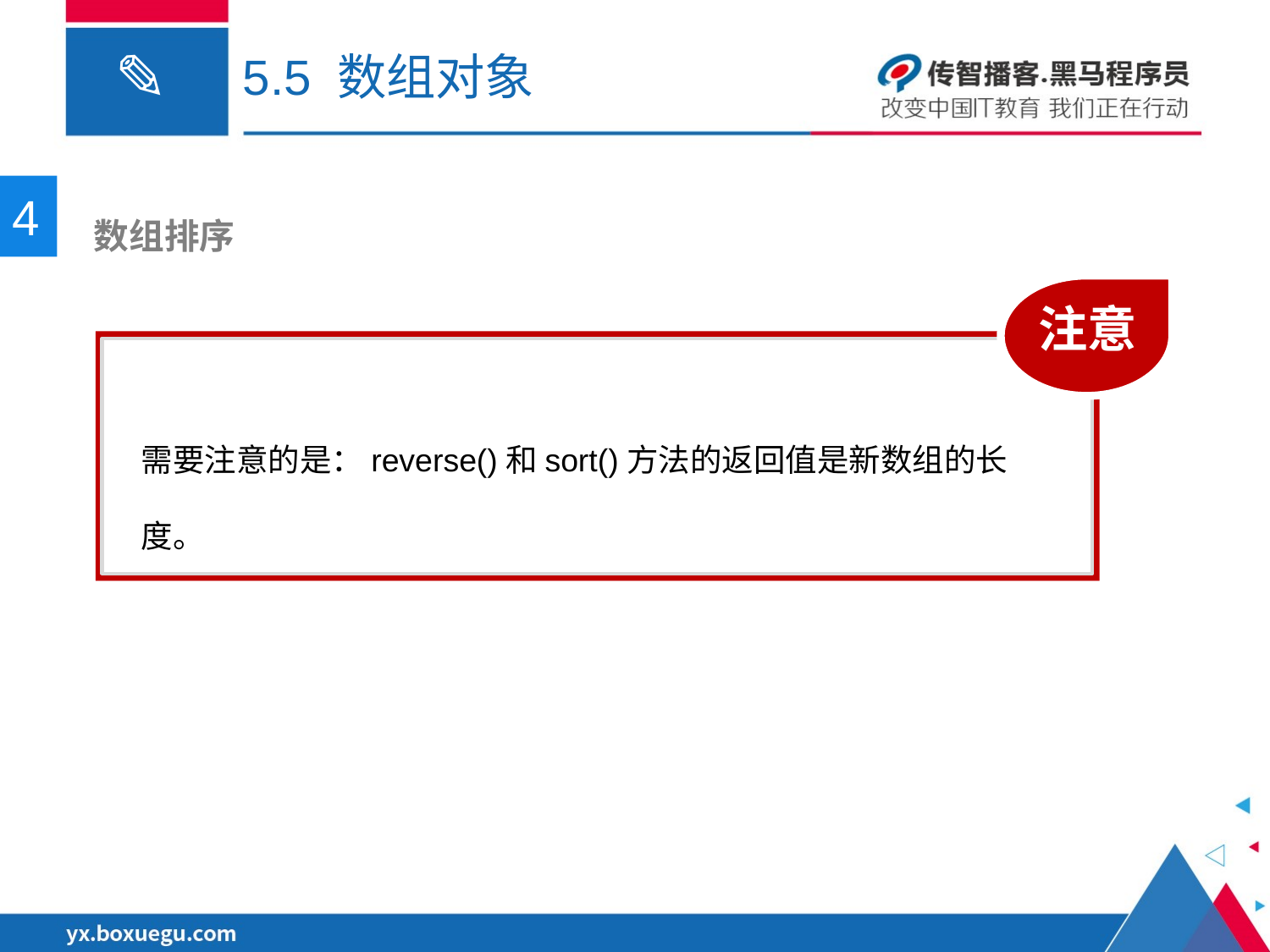

# 5.5 数组对象

4
  数组排序

注意

需要注意的是：reverse()和sort()方法的返回值是新数组的长度。